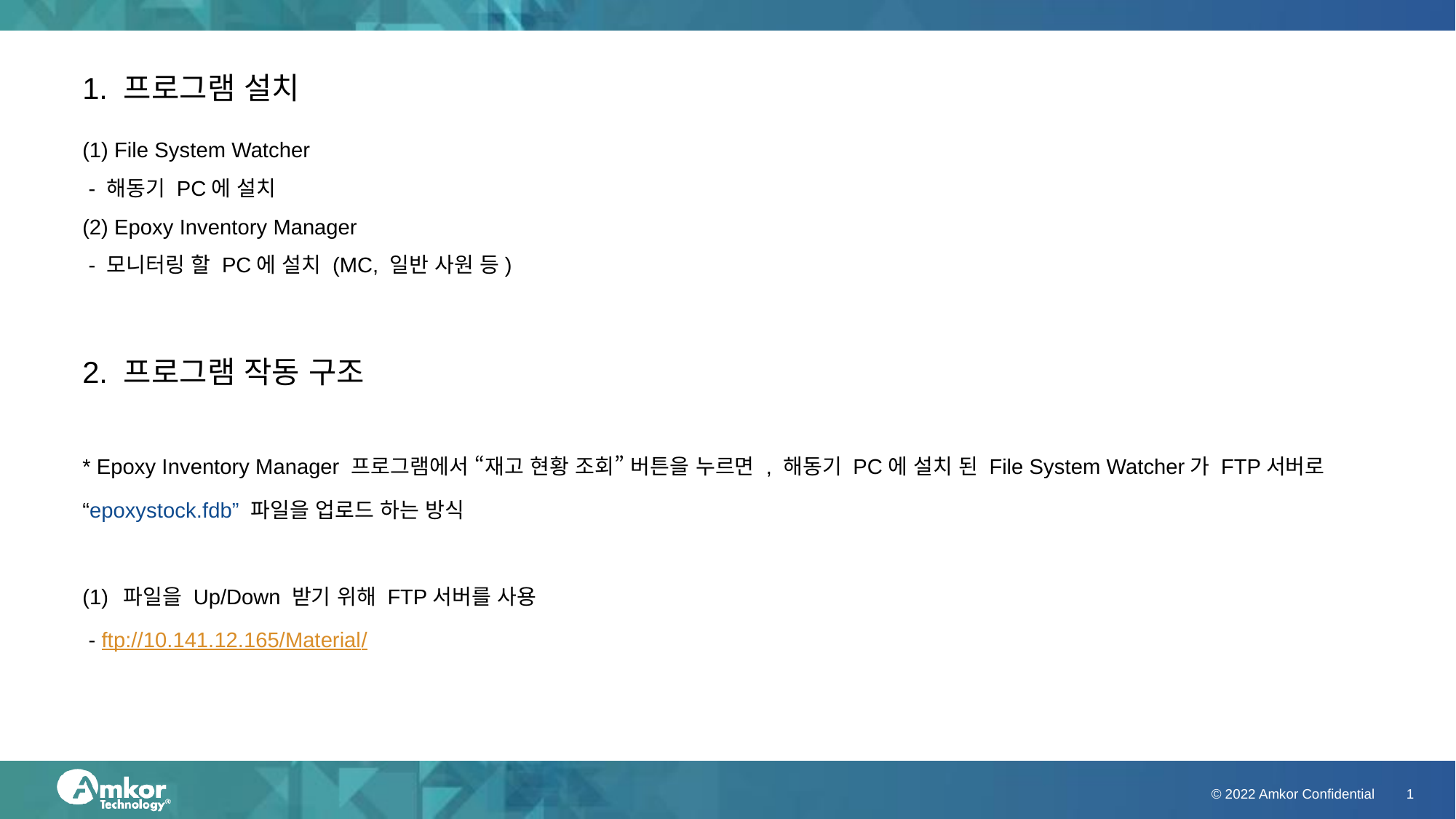

# 1. 프로그램 설치
(1) File System Watcher
 - 해동기 PC에 설치
(2) Epoxy Inventory Manager
 - 모니터링 할 PC에 설치 (MC, 일반 사원 등)
2. 프로그램 작동 구조
* Epoxy Inventory Manager 프로그램에서 “재고 현황 조회” 버튼을 누르면 , 해동기 PC에 설치 된 File System Watcher가 FTP서버로
“epoxystock.fdb” 파일을 업로드 하는 방식

파일을 Up/Down 받기 위해 FTP서버를 사용
 - ftp://10.141.12.165/Material/